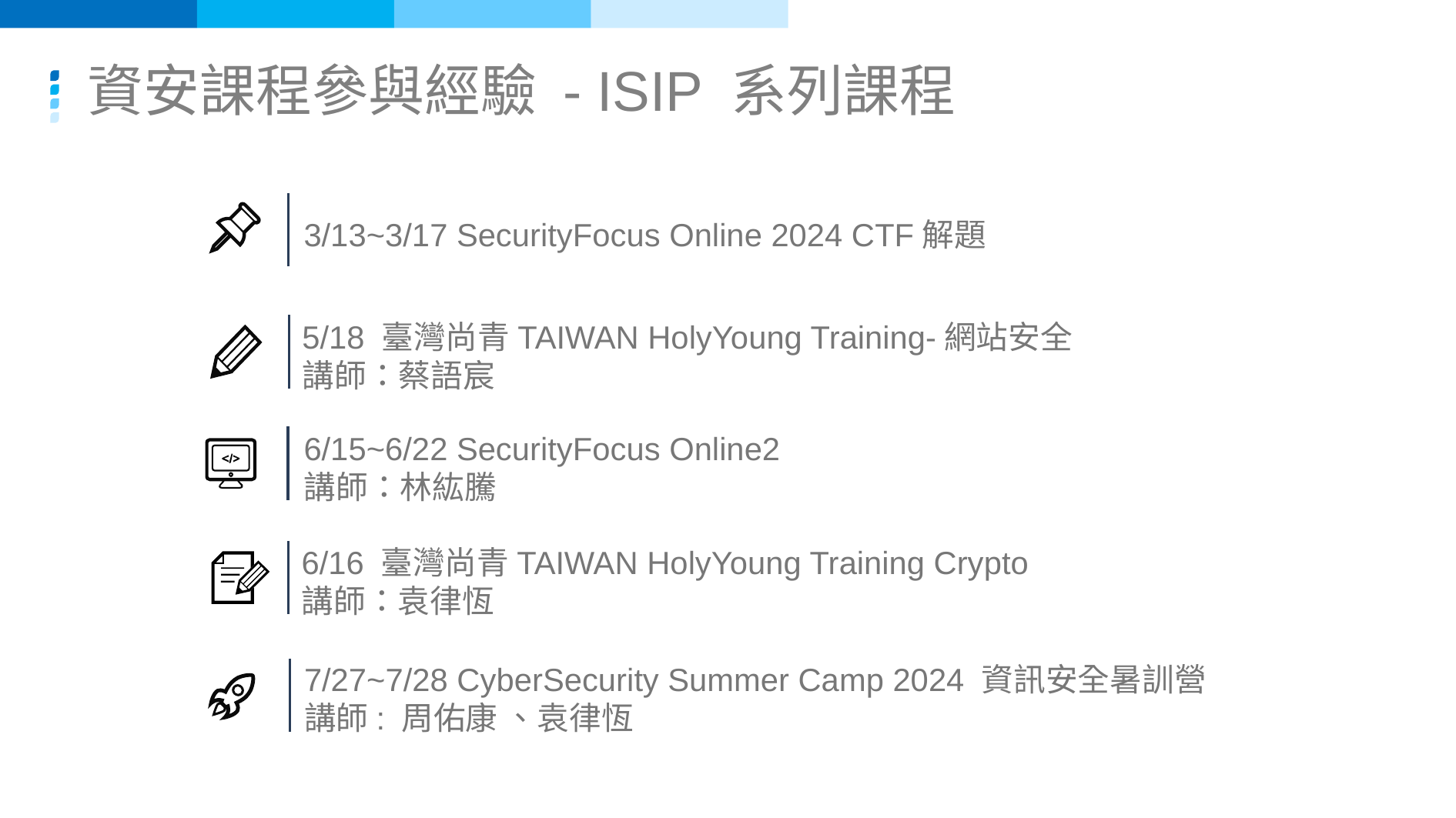

資安課程參與經驗 - ISIP 系列課程

3/13~3/17 SecurityFocus Online 2024 CTF解題
5/18 臺灣尚青TAIWAN HolyYoung Training-網站安全
講師：蔡語宸

6/15~6/22 SecurityFocus Online2
講師：林紘騰

6/16 臺灣尚青TAIWAN HolyYoung Training Crypto
講師：袁律恆

7/27~7/28 CyberSecurity Summer Camp 2024 資訊安全暑訓營
講師: 周佑康 、袁律恆